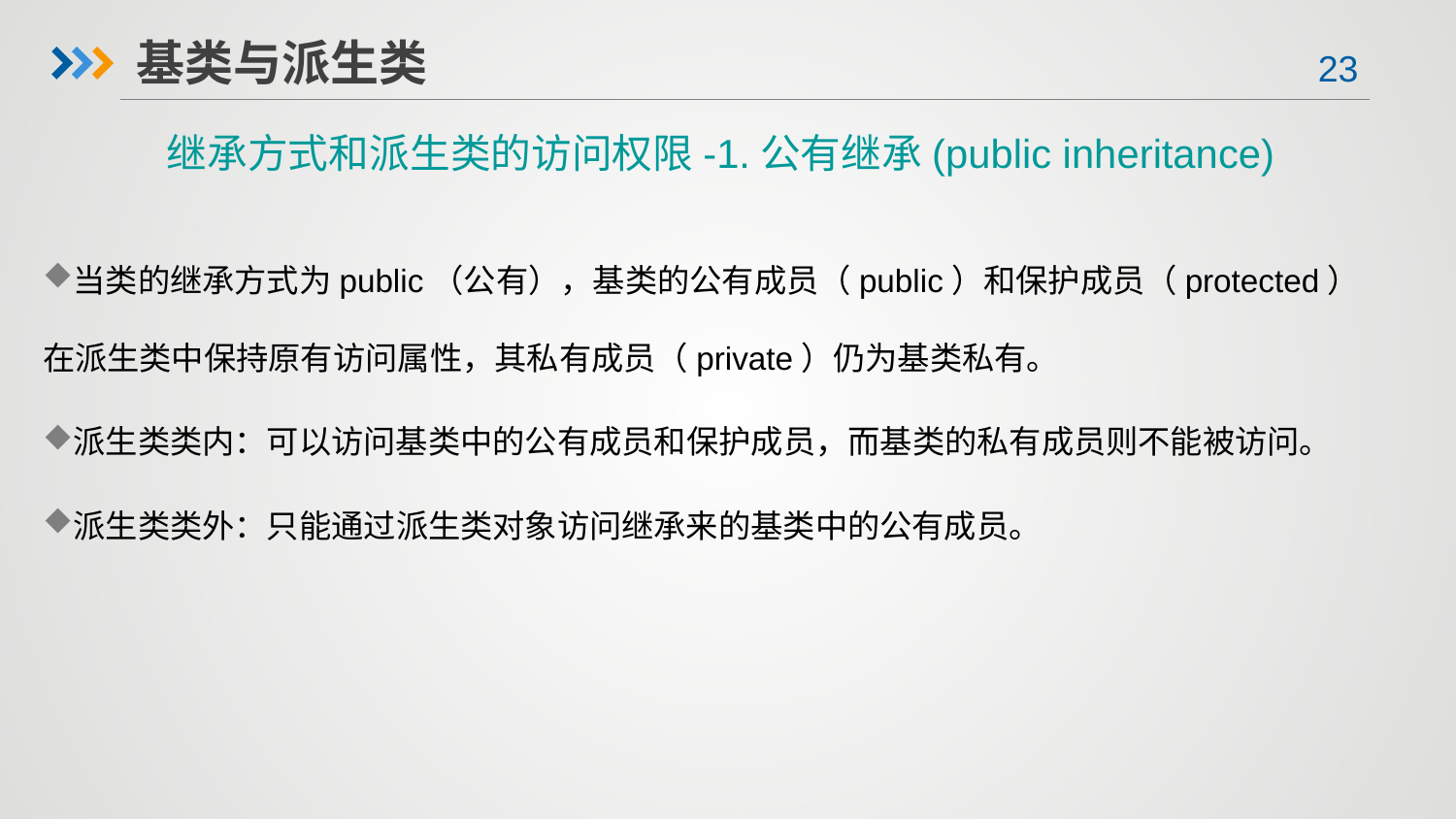

基类与派生类
继承方式和派生类的访问权限-1.公有继承(public inheritance)
当类的继承方式为public（公有），基类的公有成员（public）和保护成员（protected）在派生类中保持原有访问属性，其私有成员（private）仍为基类私有。
派生类类内：可以访问基类中的公有成员和保护成员，而基类的私有成员则不能被访问。
派生类类外：只能通过派生类对象访问继承来的基类中的公有成员。